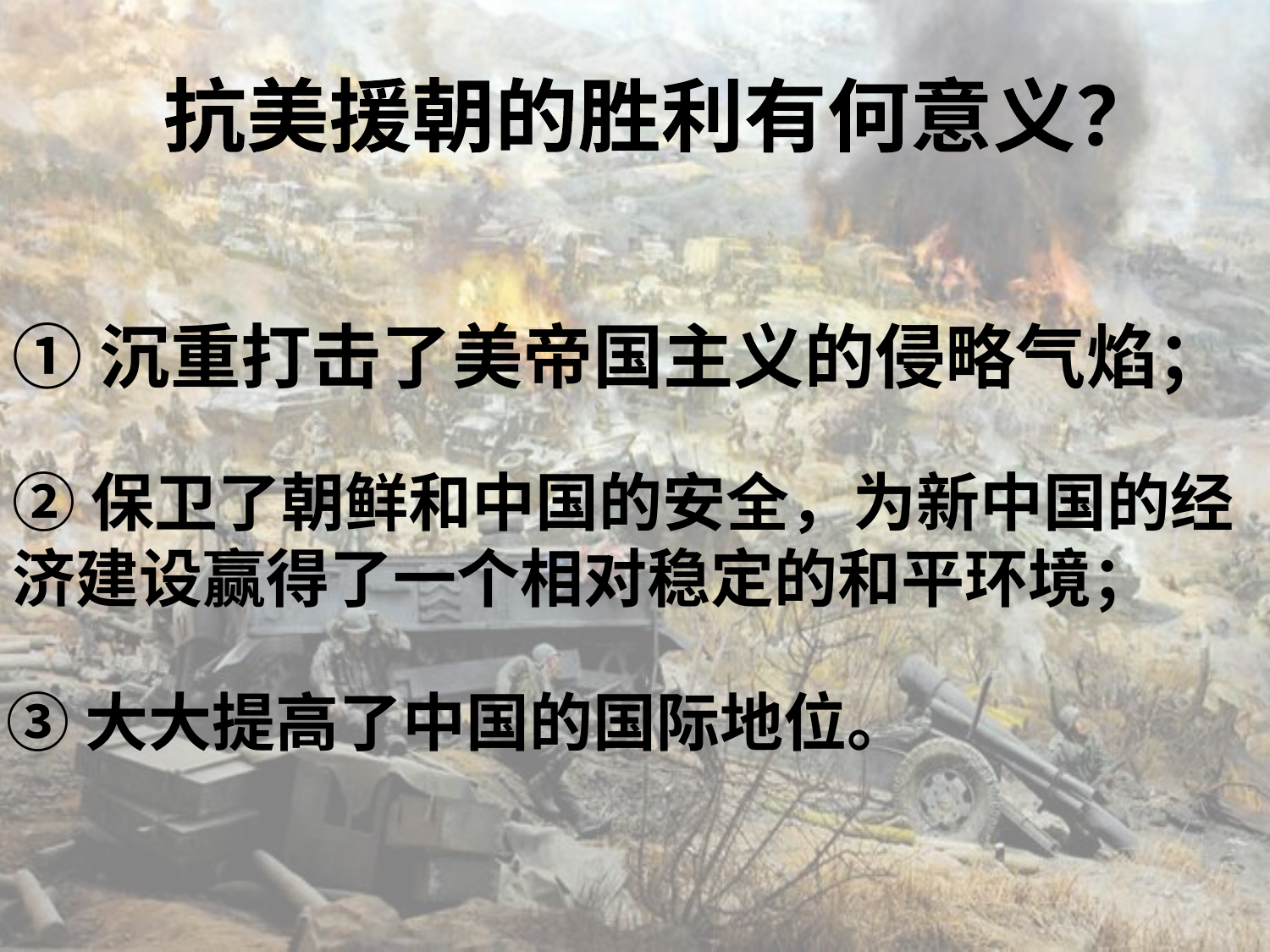

抗美援朝的胜利有何意义？
①沉重打击了美帝国主义的侵略气焰；
②保卫了朝鲜和中国的安全，为新中国的经济建设赢得了一个相对稳定的和平环境；
③大大提高了中国的国际地位。